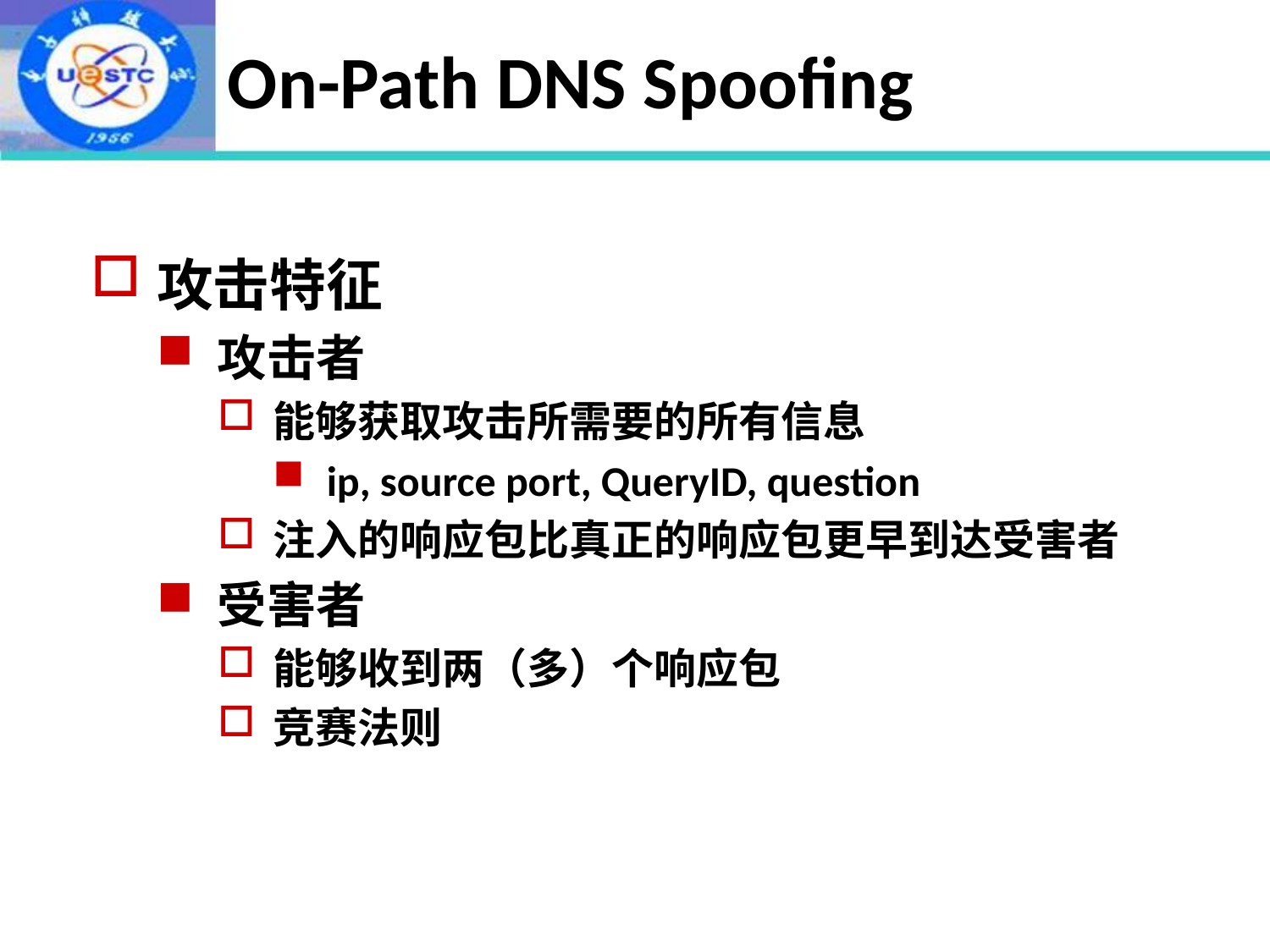

# On-Path DNS Spoofing
攻击特征
攻击者
能够获取攻击所需要的所有信息
ip, source port, QueryID, question
注入的响应包比真正的响应包更早到达受害者
受害者
能够收到两（多）个响应包
竞赛法则